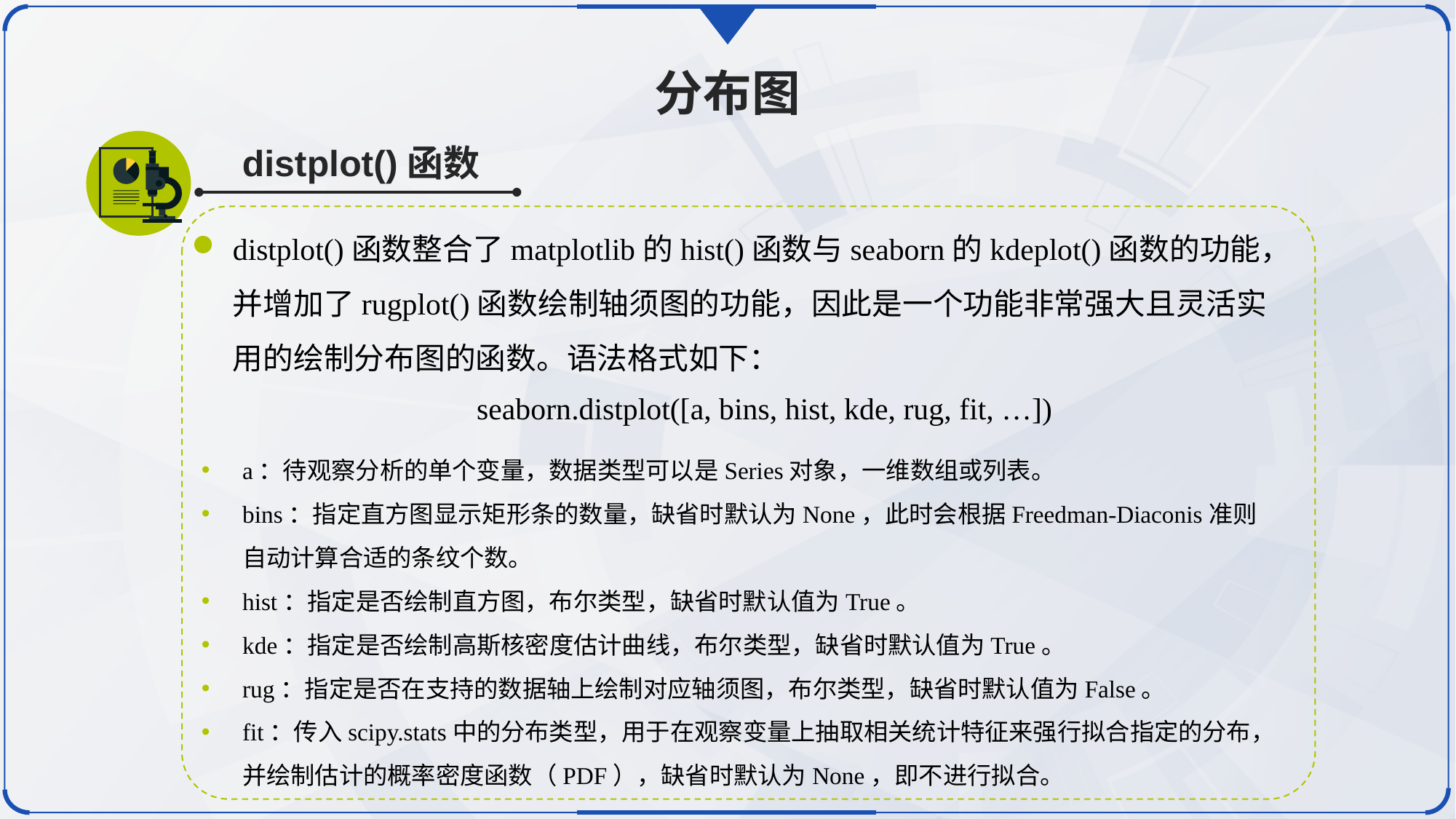

分布图

distplot()函数

distplot()函数整合了matplotlib的hist()函数与seaborn的kdeplot()函数的功能，并增加了rugplot()函数绘制轴须图的功能，因此是一个功能非常强大且灵活实用的绘制分布图的函数。语法格式如下：
seaborn.distplot([a, bins, hist, kde, rug, fit, …])
a：待观察分析的单个变量，数据类型可以是Series对象，一维数组或列表。
bins：指定直方图显示矩形条的数量，缺省时默认为None，此时会根据Freedman-Diaconis准则自动计算合适的条纹个数。
hist：指定是否绘制直方图，布尔类型，缺省时默认值为True。
kde：指定是否绘制高斯核密度估计曲线，布尔类型，缺省时默认值为True。
rug：指定是否在支持的数据轴上绘制对应轴须图，布尔类型，缺省时默认值为False。
fit：传入scipy.stats中的分布类型，用于在观察变量上抽取相关统计特征来强行拟合指定的分布，并绘制估计的概率密度函数（PDF），缺省时默认为None，即不进行拟合。